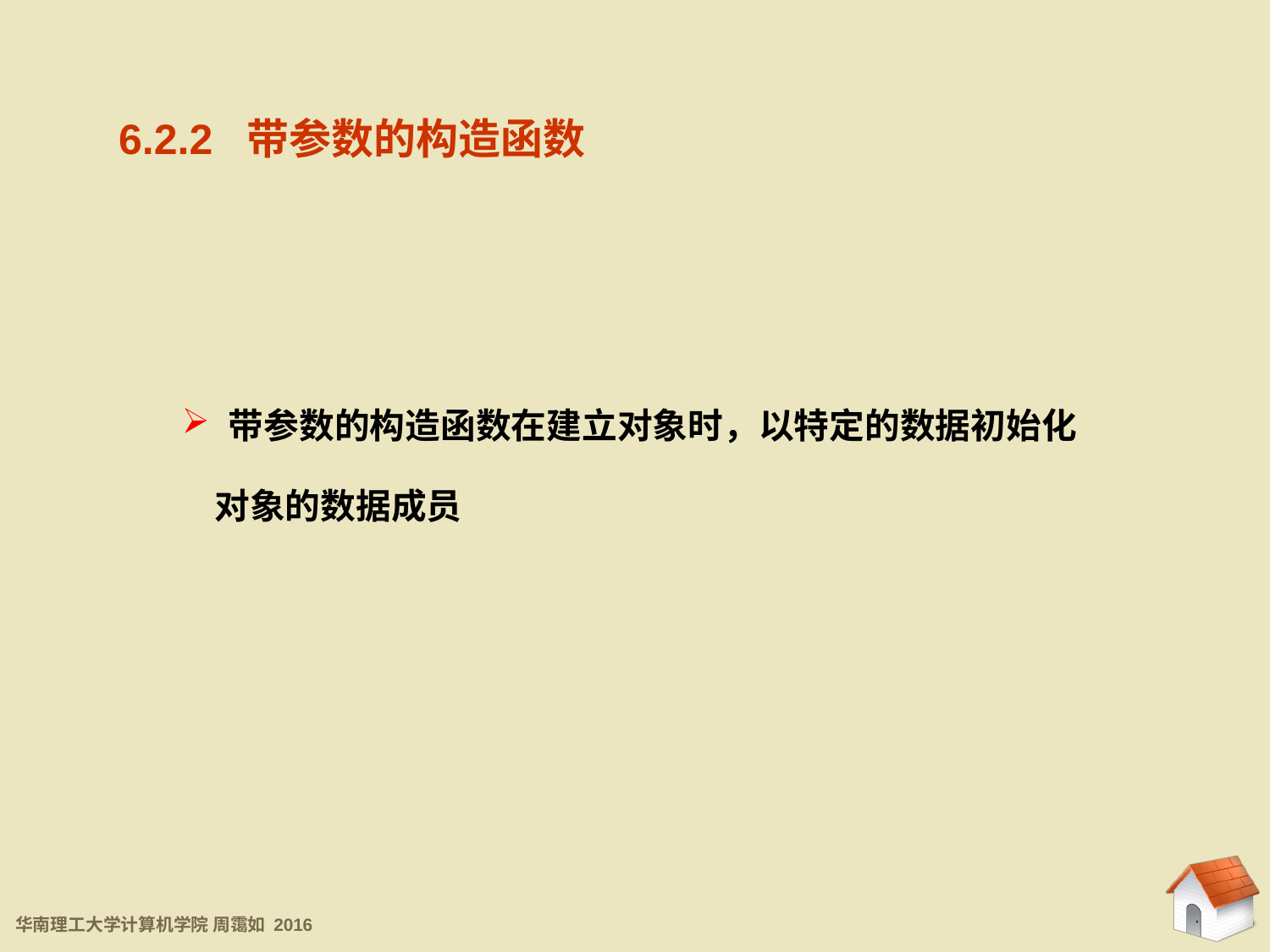

6.2.2  带参数的构造函数
6.2.2  带参数的构造函数
 带参数的构造函数在建立对象时，以特定的数据初始化
   对象的数据成员